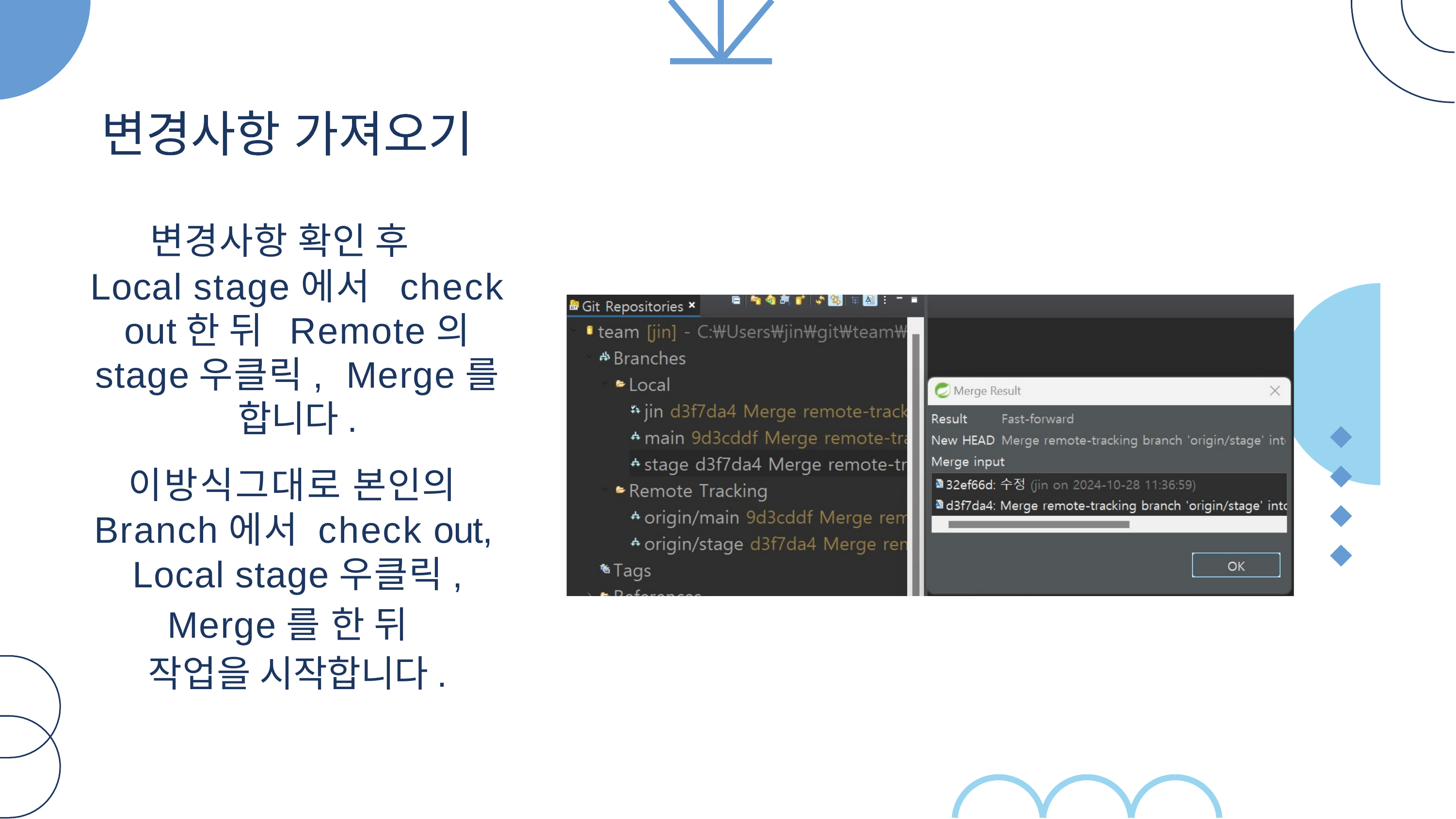

# 변경사항 확인 후
Local stage에서  check out한 뒤  Remote의 stage우클릭,  Merge를 합니다.

이방식그대로 본인의  Branch에서 check out,  Local stage우클릭,
Merge를 한 뒤  작업을 시작합니다.